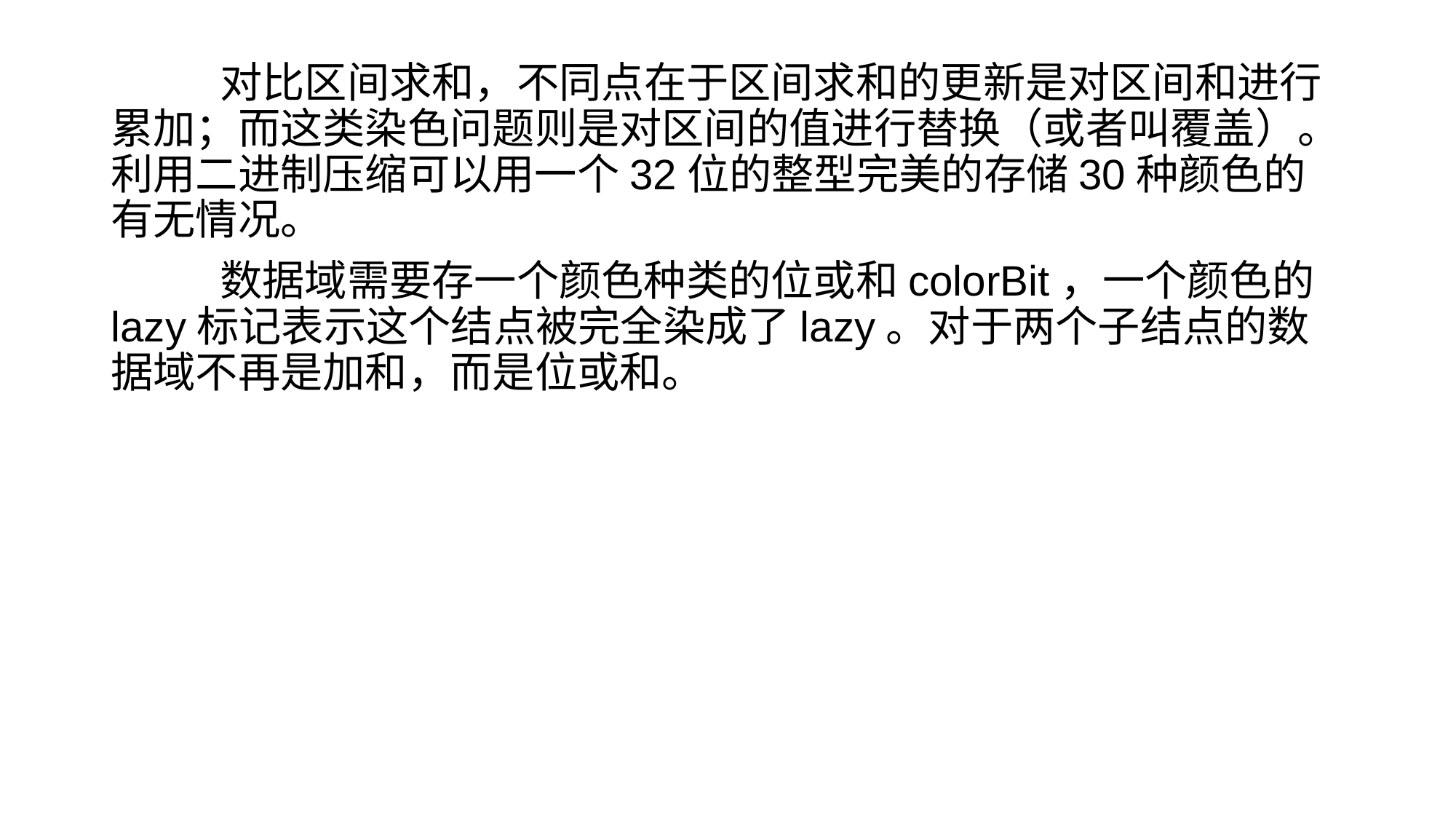

对比区间求和，不同点在于区间求和的更新是对区间和进行累加；而这类染色问题则是对区间的值进行替换（或者叫覆盖）。利用二进制压缩可以用一个32位的整型完美的存储30种颜色的有无情况。
	数据域需要存一个颜色种类的位或和colorBit，一个颜色的lazy标记表示这个结点被完全染成了lazy。对于两个子结点的数据域不再是加和，而是位或和。